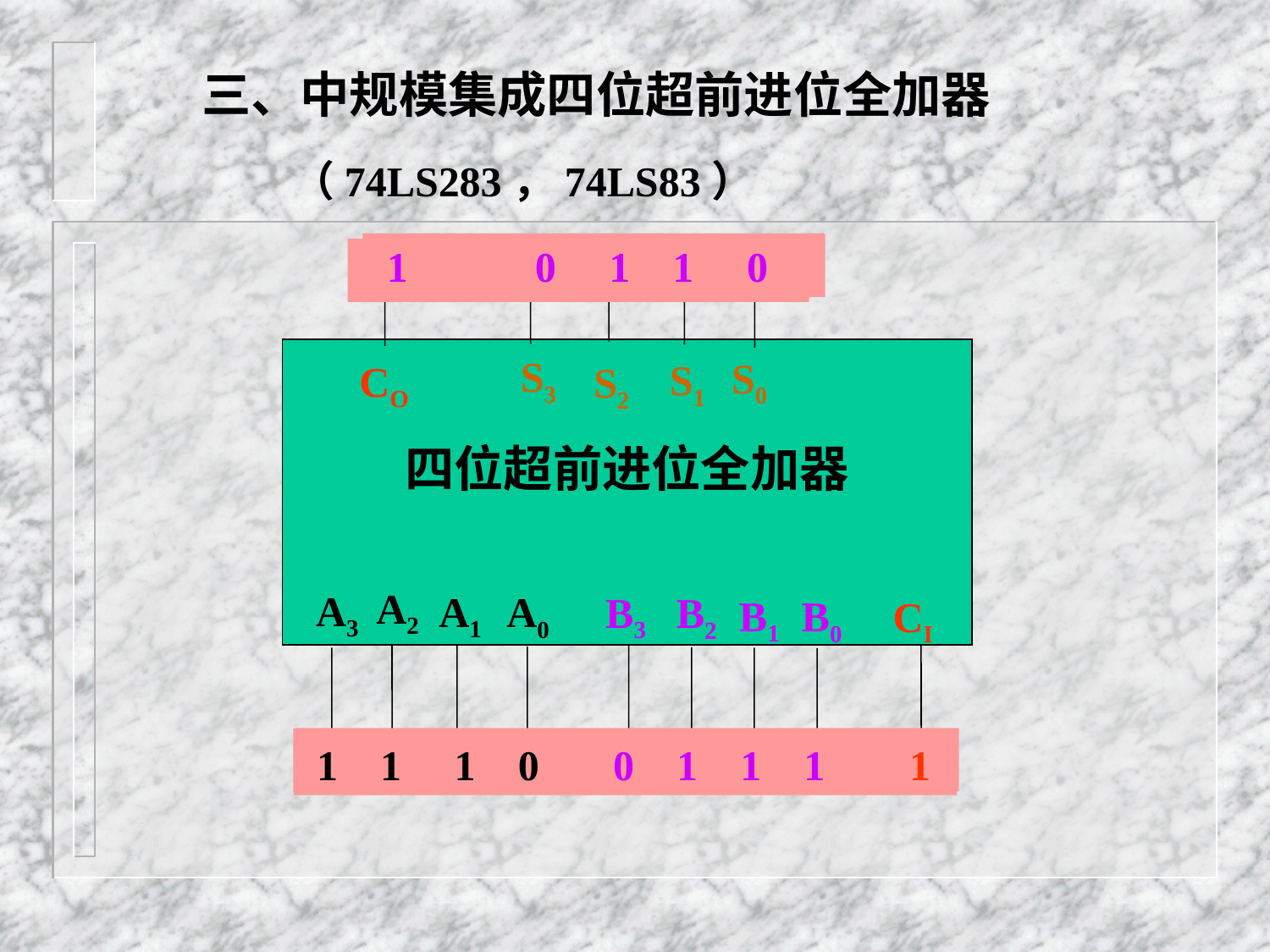

三、中规模集成四位超前进位全加器
       （74LS283，74LS83）
 0             1     1     1     1
 1            0     1    1     0

 0             1     0     0    1

四位超前进位全加器

S3
S0
S1
CO
S2
A2
A3
A1
A0
B3
B2
B1
B0
CI

 0   1     0     1       1    0    1    0        0
 0    0     1     1       0    1    1    0        0
 1    1     1    0       0    1    1    1        1